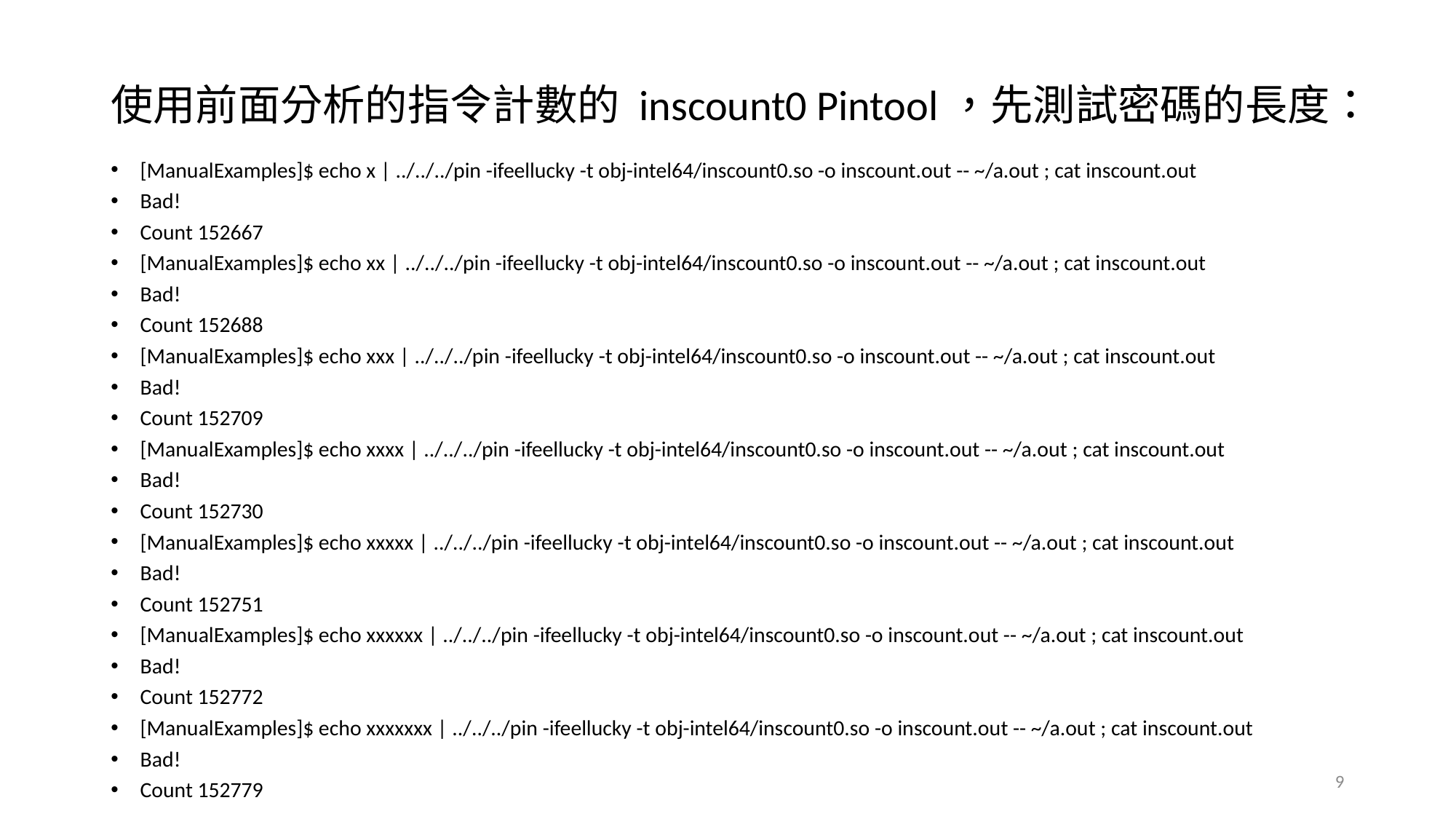

# 使用前面分析的指令計數的 inscount0 Pintool，先測試密碼的長度：
[ManualExamples]$ echo x | ../../../pin -ifeellucky -t obj-intel64/inscount0.so -o inscount.out -- ~/a.out ; cat inscount.out
Bad!
Count 152667
[ManualExamples]$ echo xx | ../../../pin -ifeellucky -t obj-intel64/inscount0.so -o inscount.out -- ~/a.out ; cat inscount.out
Bad!
Count 152688
[ManualExamples]$ echo xxx | ../../../pin -ifeellucky -t obj-intel64/inscount0.so -o inscount.out -- ~/a.out ; cat inscount.out
Bad!
Count 152709
[ManualExamples]$ echo xxxx | ../../../pin -ifeellucky -t obj-intel64/inscount0.so -o inscount.out -- ~/a.out ; cat inscount.out
Bad!
Count 152730
[ManualExamples]$ echo xxxxx | ../../../pin -ifeellucky -t obj-intel64/inscount0.so -o inscount.out -- ~/a.out ; cat inscount.out
Bad!
Count 152751
[ManualExamples]$ echo xxxxxx | ../../../pin -ifeellucky -t obj-intel64/inscount0.so -o inscount.out -- ~/a.out ; cat inscount.out
Bad!
Count 152772
[ManualExamples]$ echo xxxxxxx | ../../../pin -ifeellucky -t obj-intel64/inscount0.so -o inscount.out -- ~/a.out ; cat inscount.out
Bad!
Count 152779
9